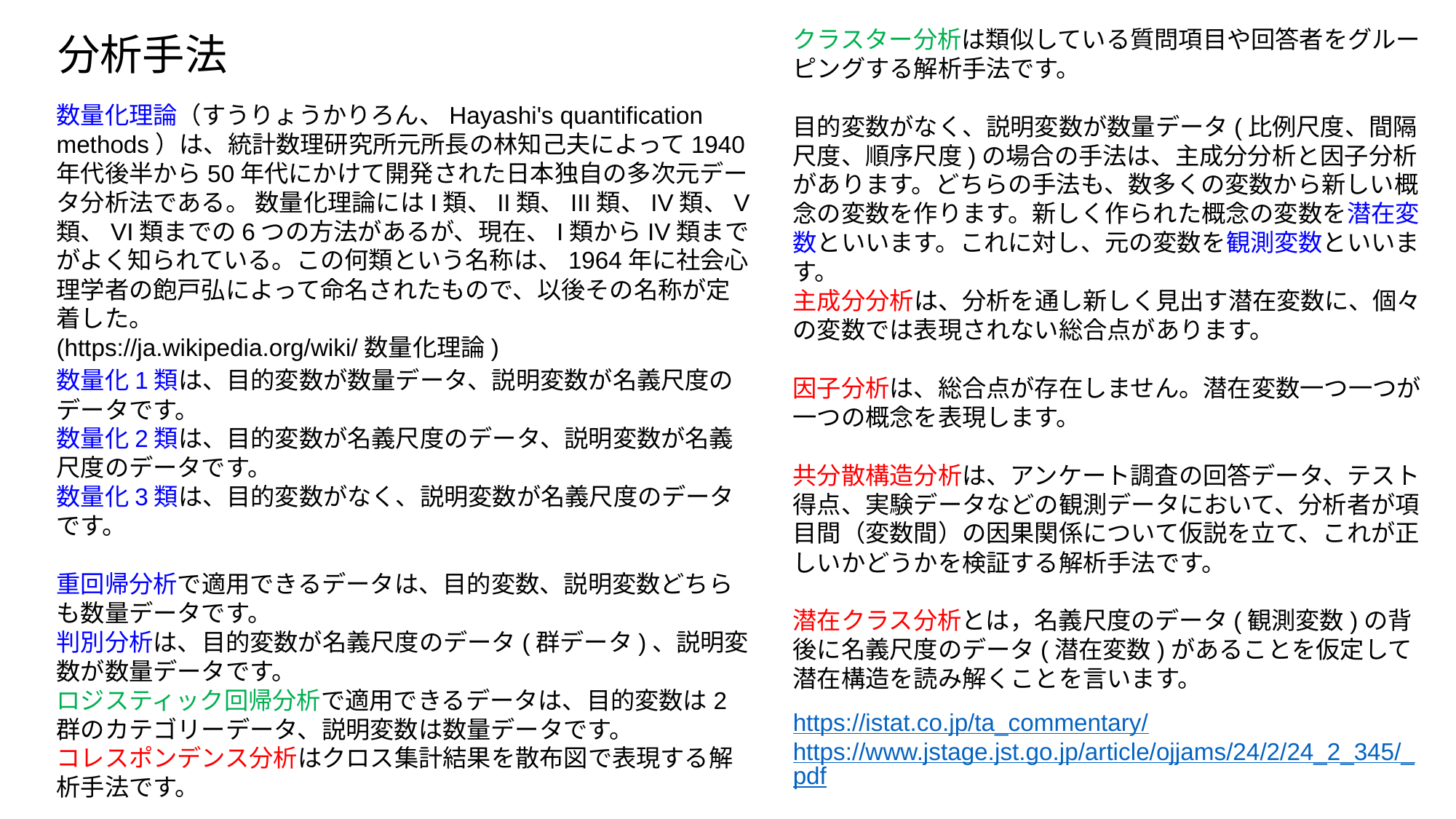

クラスター分析は類似している質問項目や回答者をグルーピングする解析手法です。

目的変数がなく、説明変数が数量データ(比例尺度、間隔尺度、順序尺度)の場合の手法は、主成分分析と因子分析があります。どちらの手法も、数多くの変数から新しい概念の変数を作ります。新しく作られた概念の変数を潜在変数といいます。これに対し、元の変数を観測変数といいます。
主成分分析は、分析を通し新しく見出す潜在変数に、個々の変数では表現されない総合点があります。

因子分析は、総合点が存在しません。潜在変数一つ一つが一つの概念を表現します。

共分散構造分析は、アンケート調査の回答データ、テスト得点、実験データなどの観測データにおいて、分析者が項目間（変数間）の因果関係について仮説を立て、これが正しいかどうかを検証する解析手法です。

潜在クラス分析とは，名義尺度のデータ(観測変数)の背後に名義尺度のデータ(潜在変数)があることを仮定して潜在構造を読み解くことを言います。

分析手法
数量化理論（すうりょうかりろん、Hayashi's quantification methods）は、統計数理研究所元所長の林知己夫によって1940年代後半から50年代にかけて開発された日本独自の多次元データ分析法である。 数量化理論にはI類、II類、III類、IV類、V類、VI類までの6つの方法があるが、現在、I類からIV類までがよく知られている。この何類という名称は、1964年に社会心理学者の飽戸弘によって命名されたもので、以後その名称が定着した。
(https://ja.wikipedia.org/wiki/数量化理論)
数量化1類は、目的変数が数量データ、説明変数が名義尺度のデータです。
数量化2類は、目的変数が名義尺度のデータ、説明変数が名義尺度のデータです。
数量化3類は、目的変数がなく、説明変数が名義尺度のデータです。

重回帰分析で適用できるデータは、目的変数、説明変数どちらも数量データです。
判別分析は、目的変数が名義尺度のデータ(群データ)、説明変数が数量データです。
ロジスティック回帰分析で適用できるデータは、目的変数は2群のカテゴリーデータ、説明変数は数量データです。
コレスポンデンス分析はクロス集計結果を散布図で表現する解析手法です。
https://istat.co.jp/ta_commentary/
https://www.jstage.jst.go.jp/article/ojjams/24/2/24_2_345/_pdf